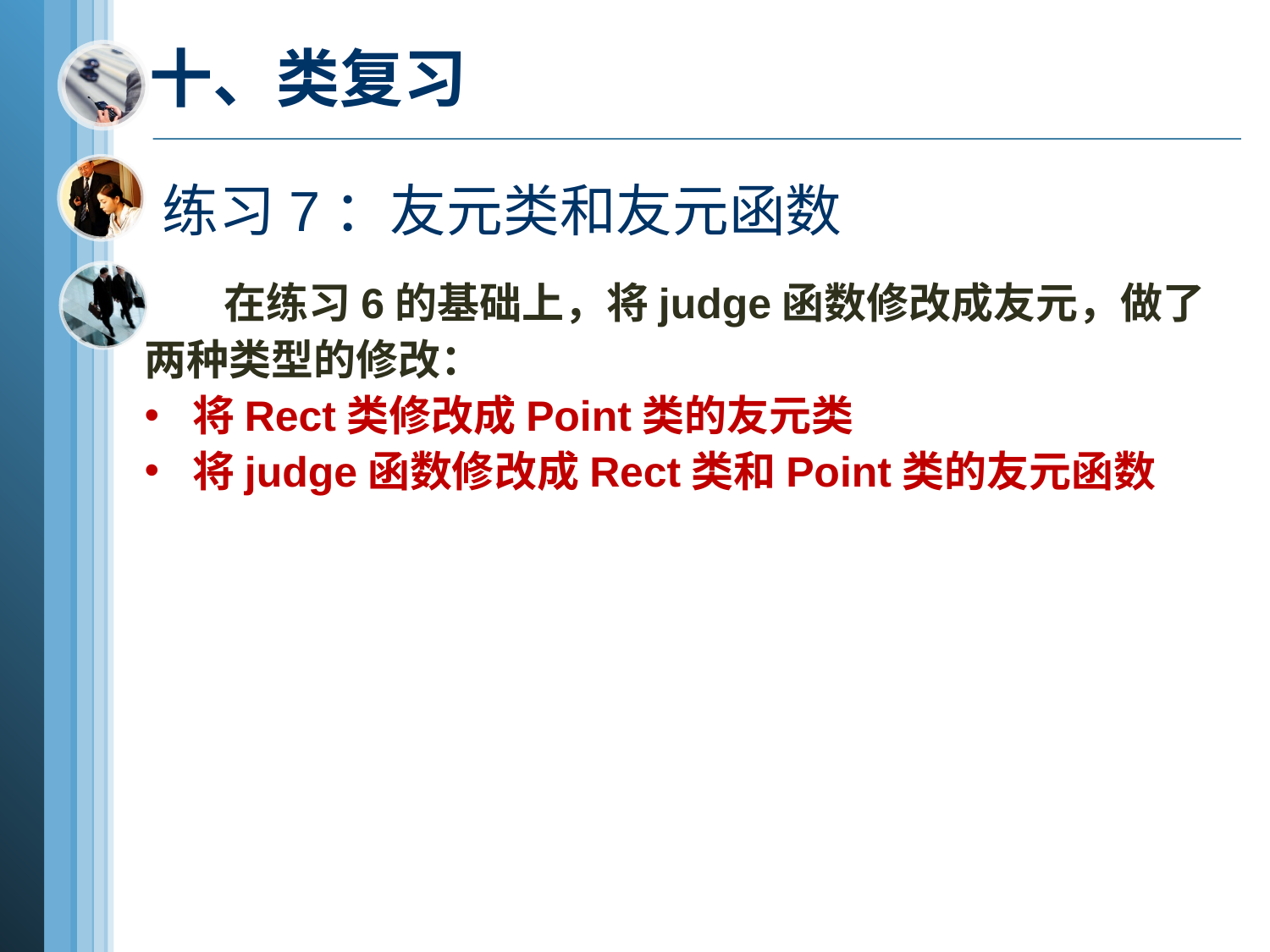

十、类复习
# 练习7：友元类和友元函数
      在练习6的基础上，将judge函数修改成友元，做了两种类型的修改：
将Rect类修改成Point类的友元类
将judge函数修改成Rect类和Point类的友元函数